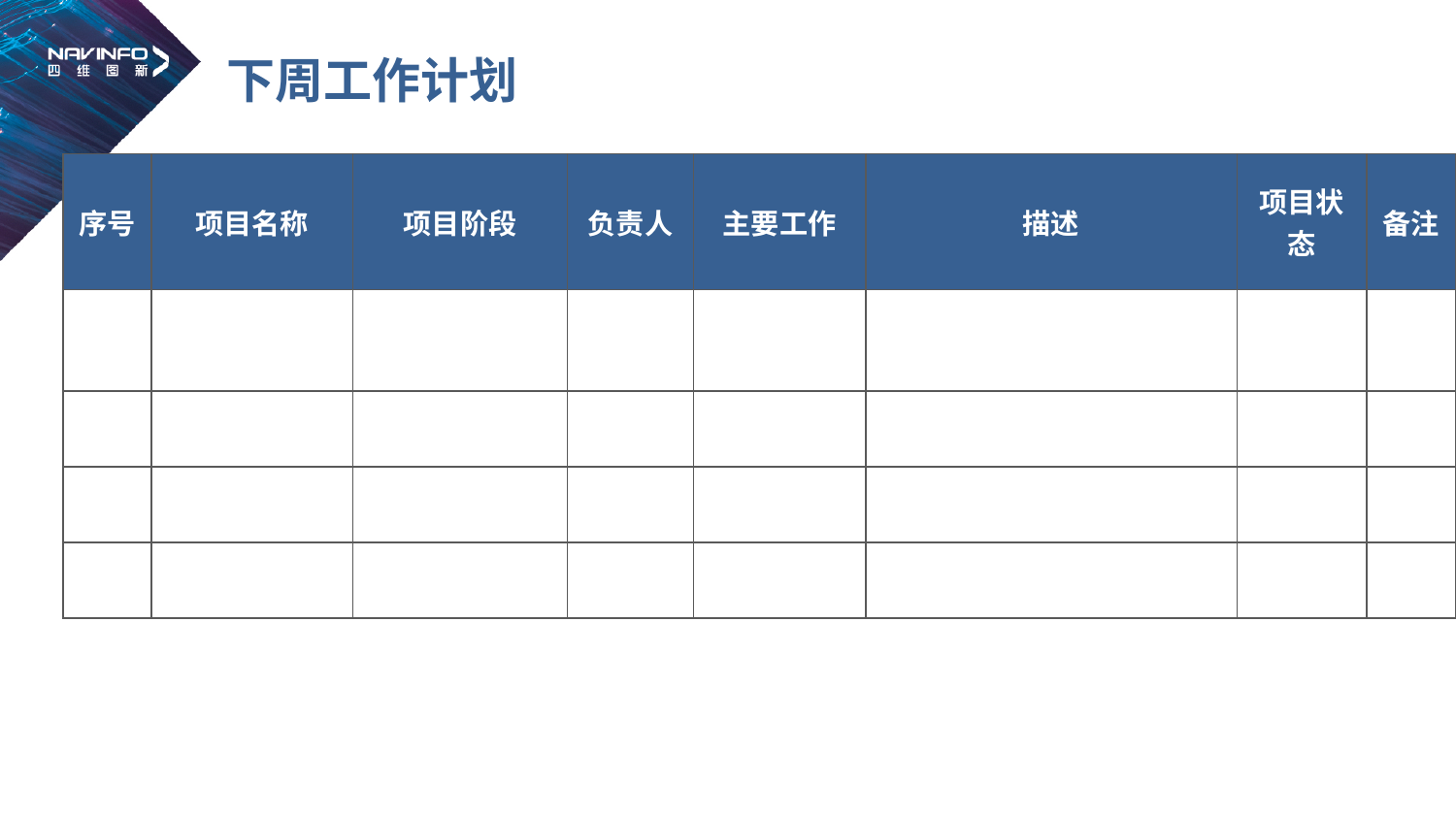

# 下周工作计划
| 序号 | 项目名称 | 项目阶段 | 负责人 | 主要工作 | 描述 | 项目状态 | 备注 |
| --- | --- | --- | --- | --- | --- | --- | --- |
|  |  |  |  |  |  |  |  |
|  |  |  |  |  |  |  |  |
|  |  |  |  |  |  |  |  |
|  |  |  |  |  |  |  |  |